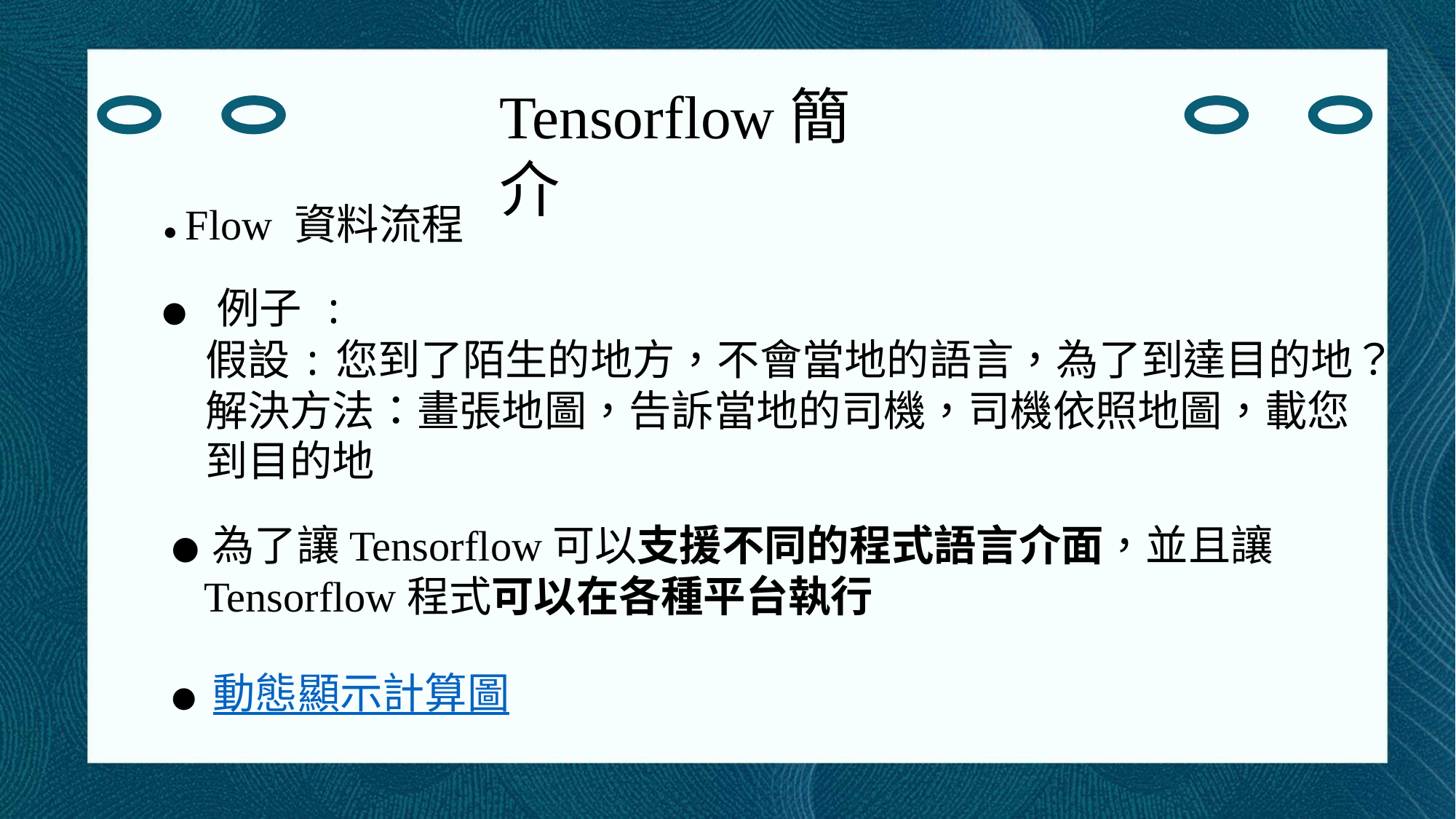

Tensorflow簡介

● Flow 資料流程
●　例子 :
　假設:您到了陌生的地方，不會當地的語言，為了到達目的地？
　解決方法：畫張地圖，告訴當地的司機，司機依照地圖，載您
　到目的地
● 為了讓Tensorflow可以支援不同的程式語言介面，並且讓
   Tensorflow程式可以在各種平台執行
●  動態顯示計算圖